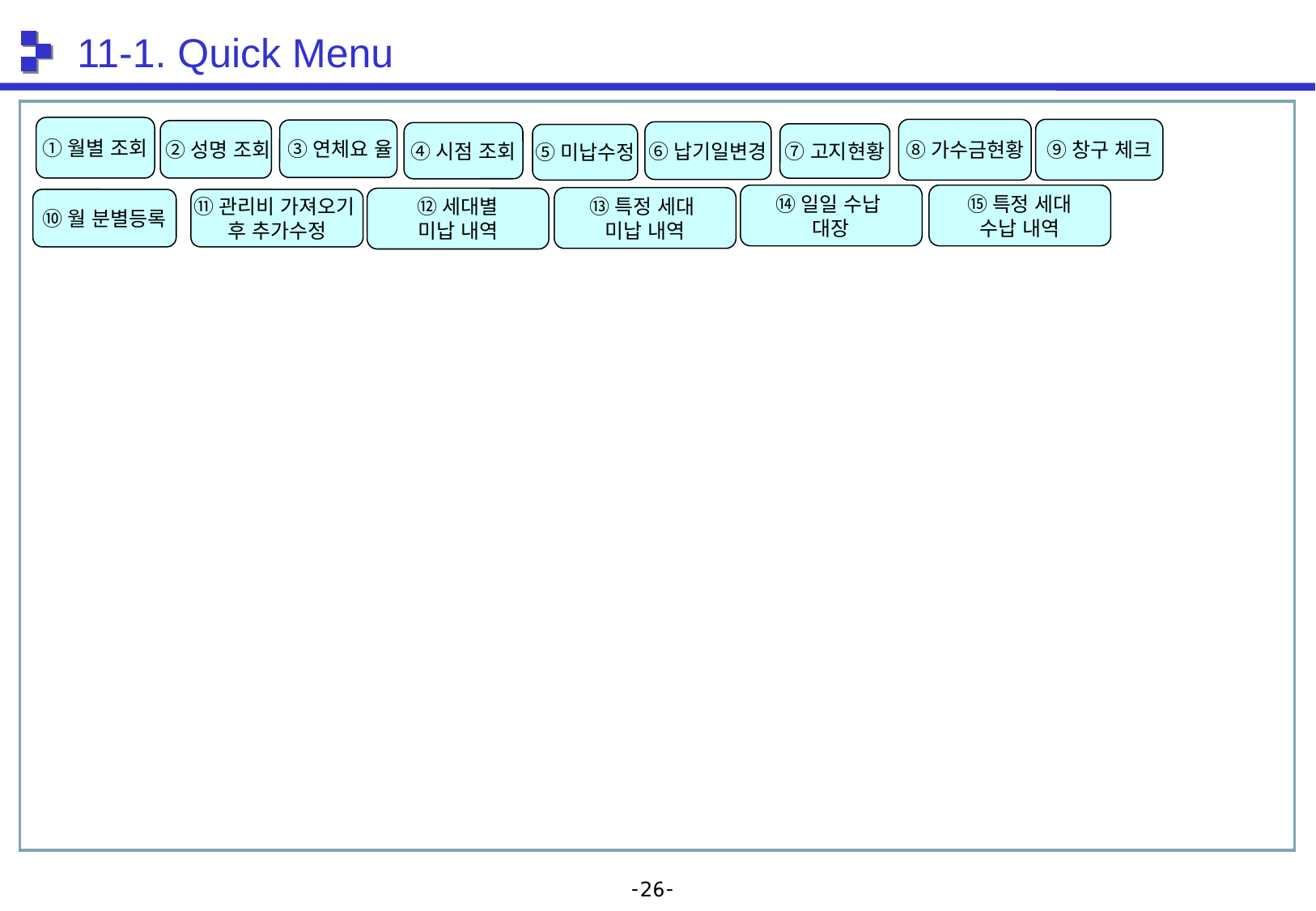

11-1. Quick Menu

①월별 조회
⑧가수금현황
⑨창구 체크
 ③연체요 율
 ②성명 조회
⑥납기일변경
④시점 조회
⑦고지현황
⑤미납수정
⑭일일 수납
대장
⑮특정 세대
수납 내역
⑬특정 세대
미납 내역
⑫세대별
미납 내역
⑩월 분별등록
⑪관리비 가져오기
후 추가수정